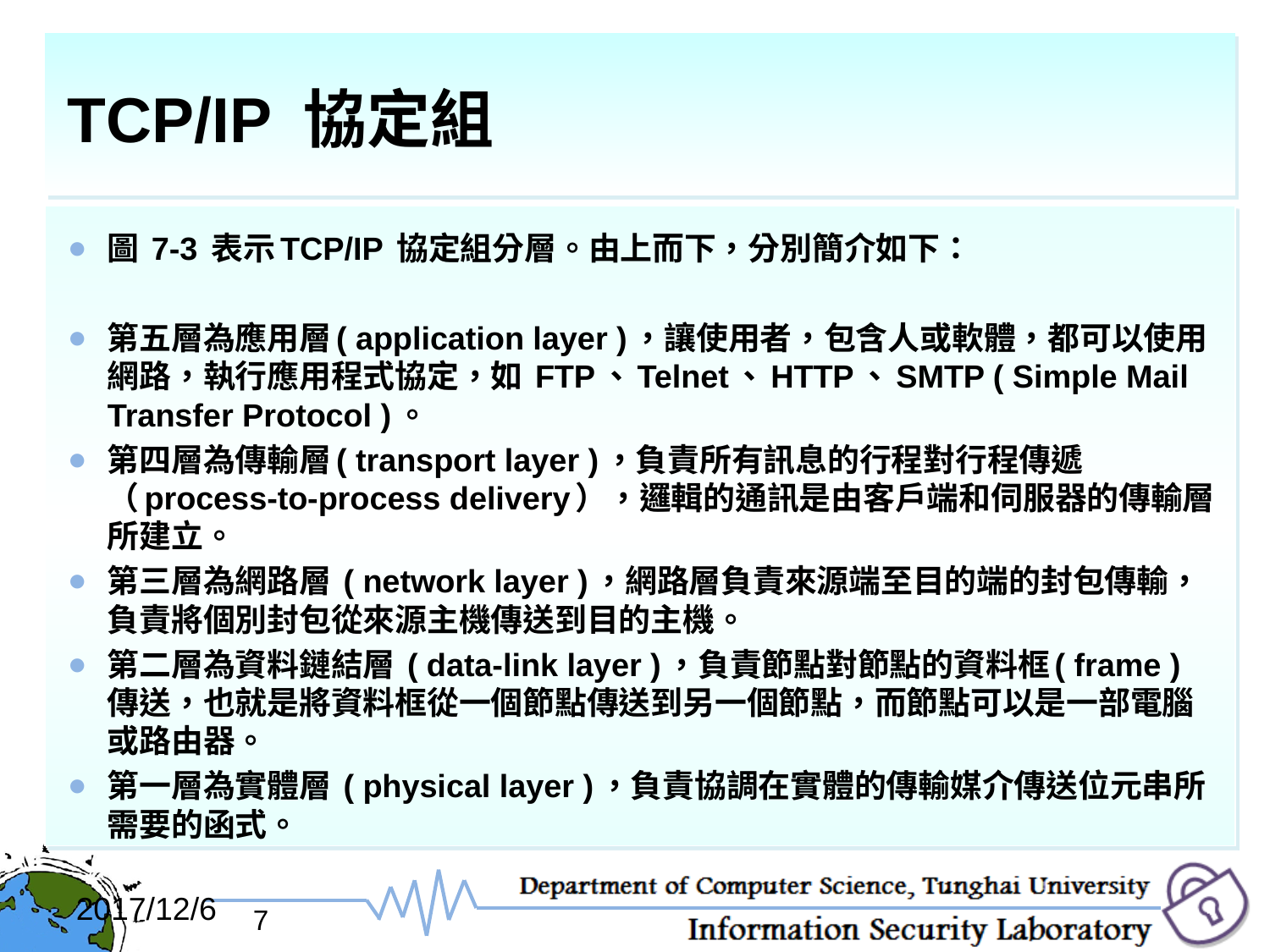

# TCP/IP 協定組
圖 7-3 表示TCP/IP 協定組分層。由上而下，分別簡介如下：

第五層為應用層( application layer )，讓使用者，包含人或軟體，都可以使用網路，執行應用程式協定，如 FTP、Telnet、HTTP、SMTP ( Simple Mail Transfer Protocol )。
第四層為傳輸層( transport layer )，負責所有訊息的行程對行程傳遞（process-to-process delivery），邏輯的通訊是由客戶端和伺服器的傳輸層所建立。
第三層為網路層 ( network layer )，網路層負責來源端至目的端的封包傳輸，負責將個別封包從來源主機傳送到目的主機。
第二層為資料鏈結層 ( data-link layer )，負責節點對節點的資料框( frame ) 傳送，也就是將資料框從一個節點傳送到另一個節點，而節點可以是一部電腦或路由器。
第一層為實體層 ( physical layer )，負責協調在實體的傳輸媒介傳送位元串所需要的函式。
2017/12/6
7